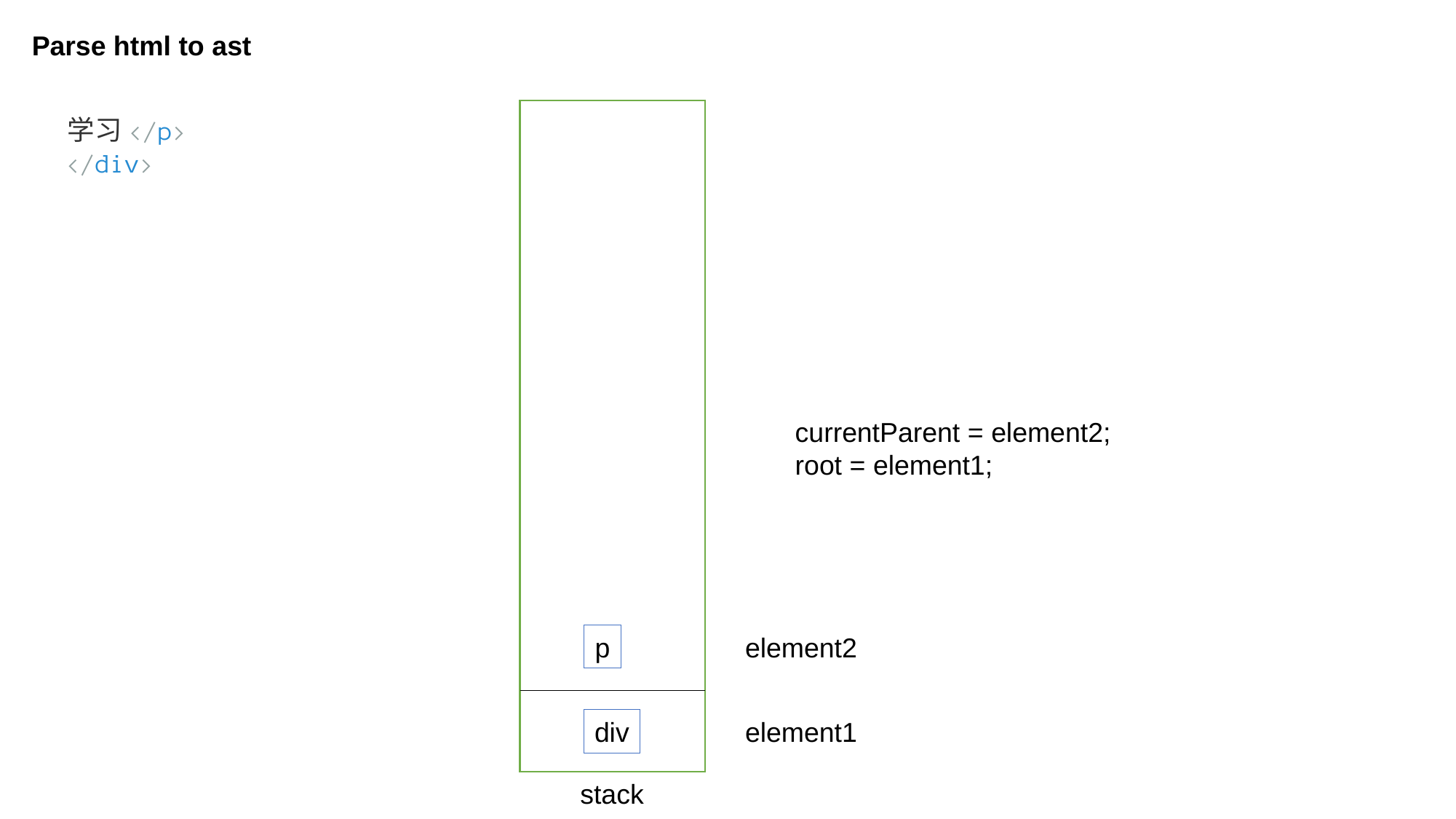

Parse html to ast

    学习</p>
  </div>

currentParent = element2;
root = element1;
p
element2
div
element1
stack